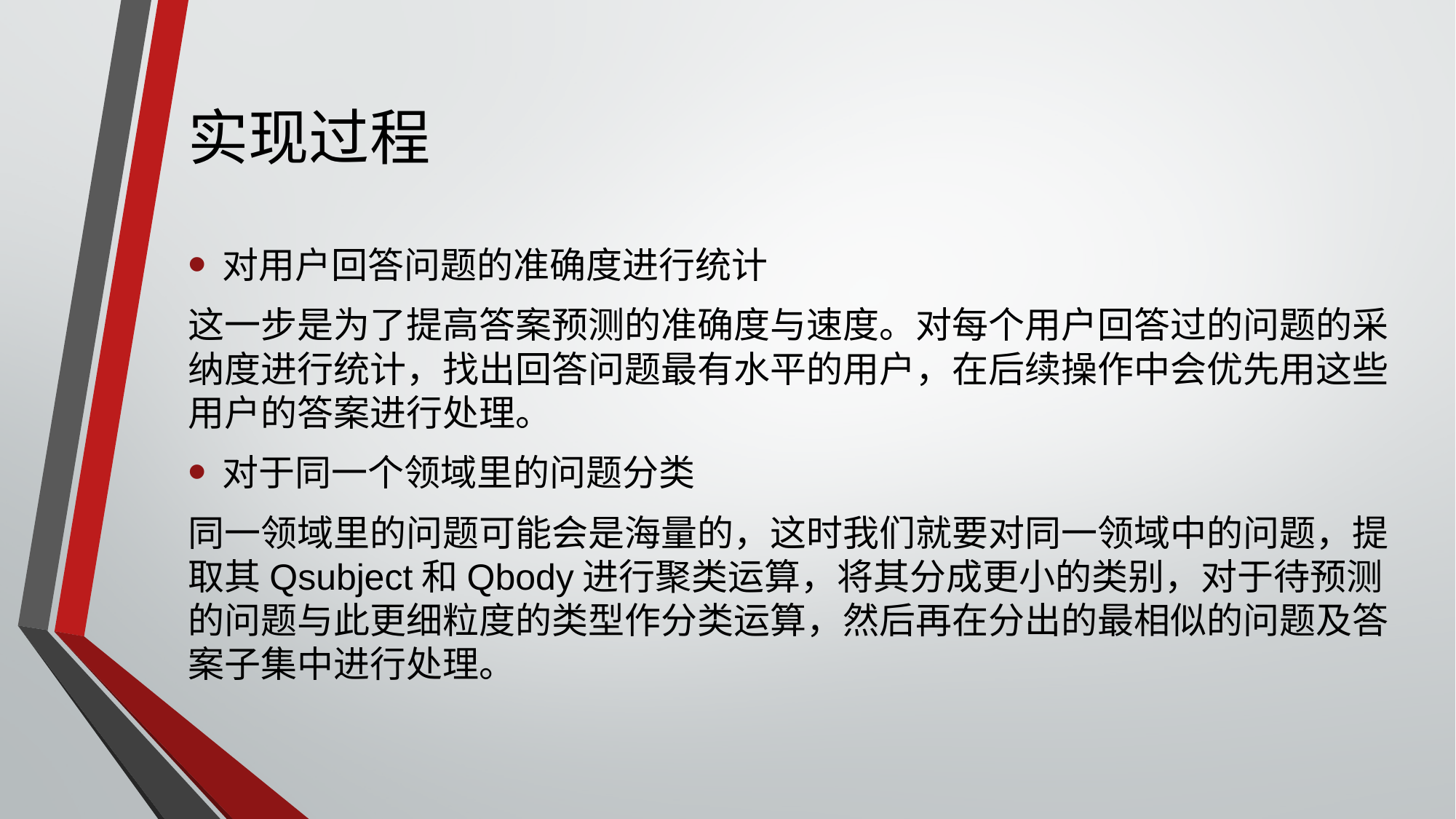

# 实现过程
对用户回答问题的准确度进行统计
这一步是为了提高答案预测的准确度与速度。对每个用户回答过的问题的采纳度进行统计，找出回答问题最有水平的用户，在后续操作中会优先用这些用户的答案进行处理。
对于同一个领域里的问题分类
同一领域里的问题可能会是海量的，这时我们就要对同一领域中的问题，提取其Qsubject和Qbody进行聚类运算，将其分成更小的类别，对于待预测的问题与此更细粒度的类型作分类运算，然后再在分出的最相似的问题及答案子集中进行处理。